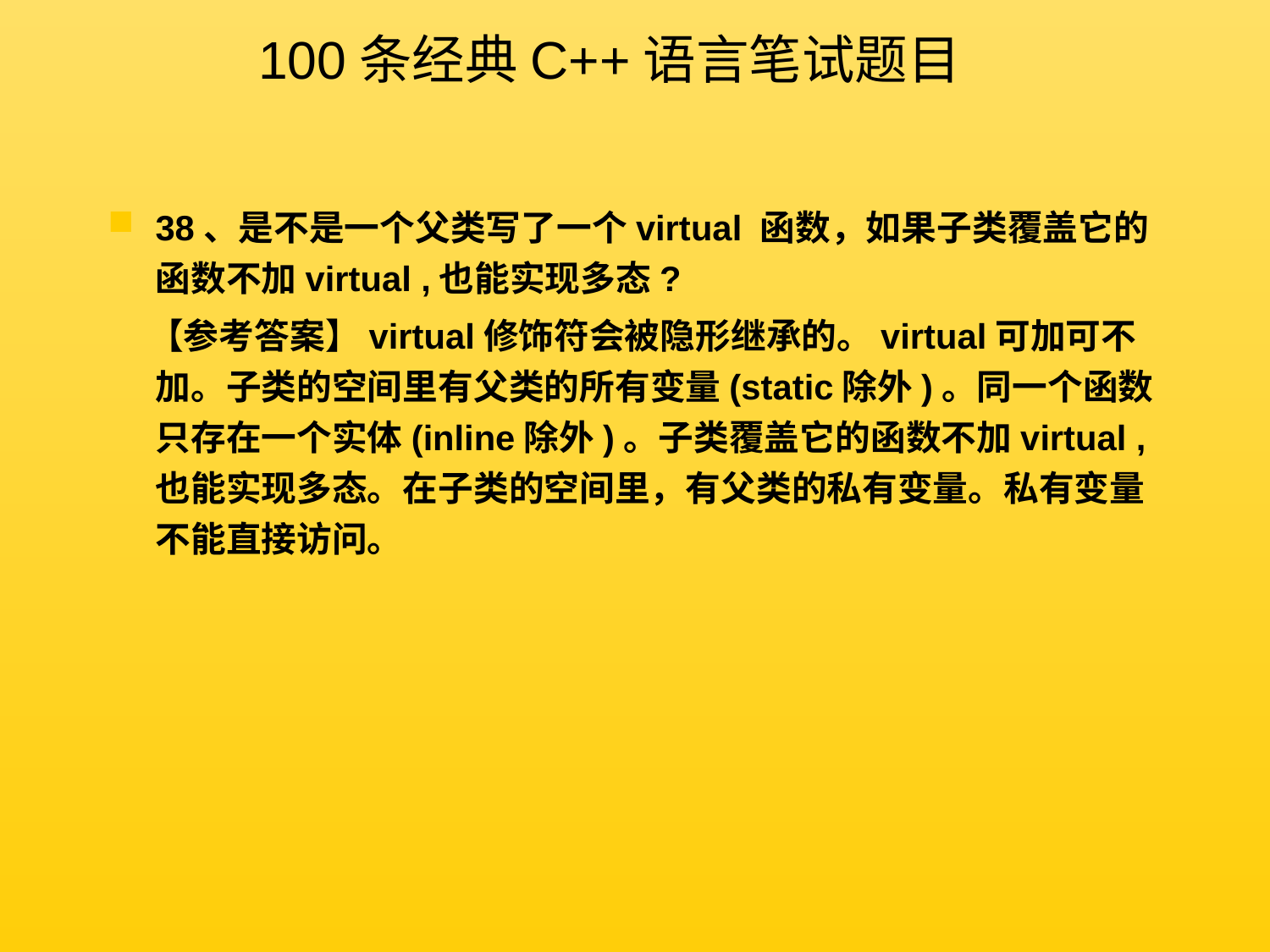

100条经典C++语言笔试题目
38、是不是一个父类写了一个virtual 函数，如果子类覆盖它的函数不加virtual ,也能实现多态?
    【参考答案】virtual修饰符会被隐形继承的。virtual可加可不加。子类的空间里有父类的所有变量(static除外)。同一个函数只存在一个实体(inline除外)。子类覆盖它的函数不加virtual ,也能实现多态。在子类的空间里，有父类的私有变量。私有变量不能直接访问。